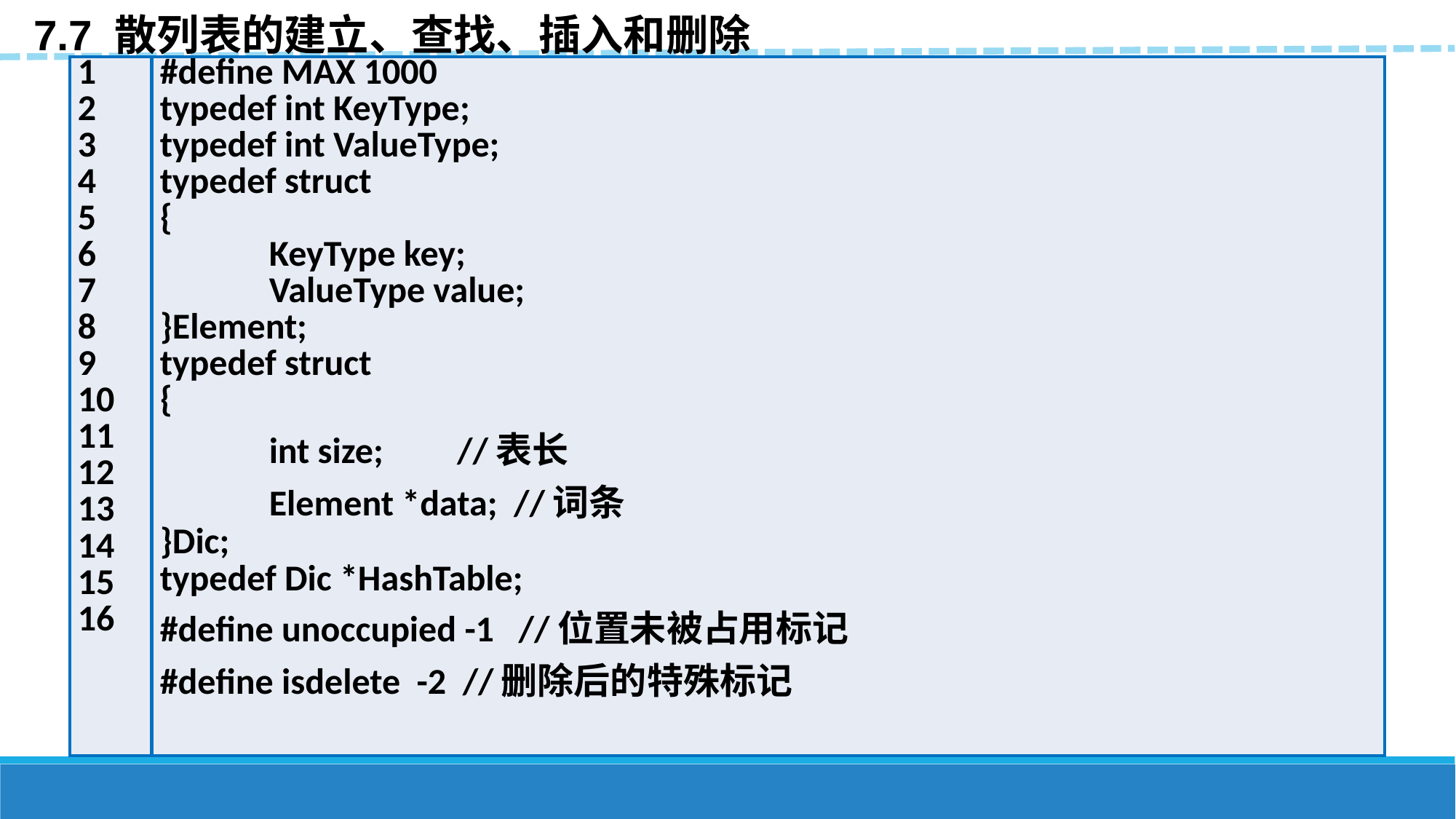

7.7 散列表的建立、查找、插入和删除
| 1 2 3 4 5 6 7 8 9 10 11 12 13 14 15 16 | #define MAX 1000 typedef int KeyType; typedef int ValueType; typedef struct { KeyType key; ValueType value; }Element; typedef struct { int size; //表长 Element \*data; //词条 }Dic; typedef Dic \*HashTable; #define unoccupied -1 //位置未被占用标记 #define isdelete -2 //删除后的特殊标记 |
| --- | --- |